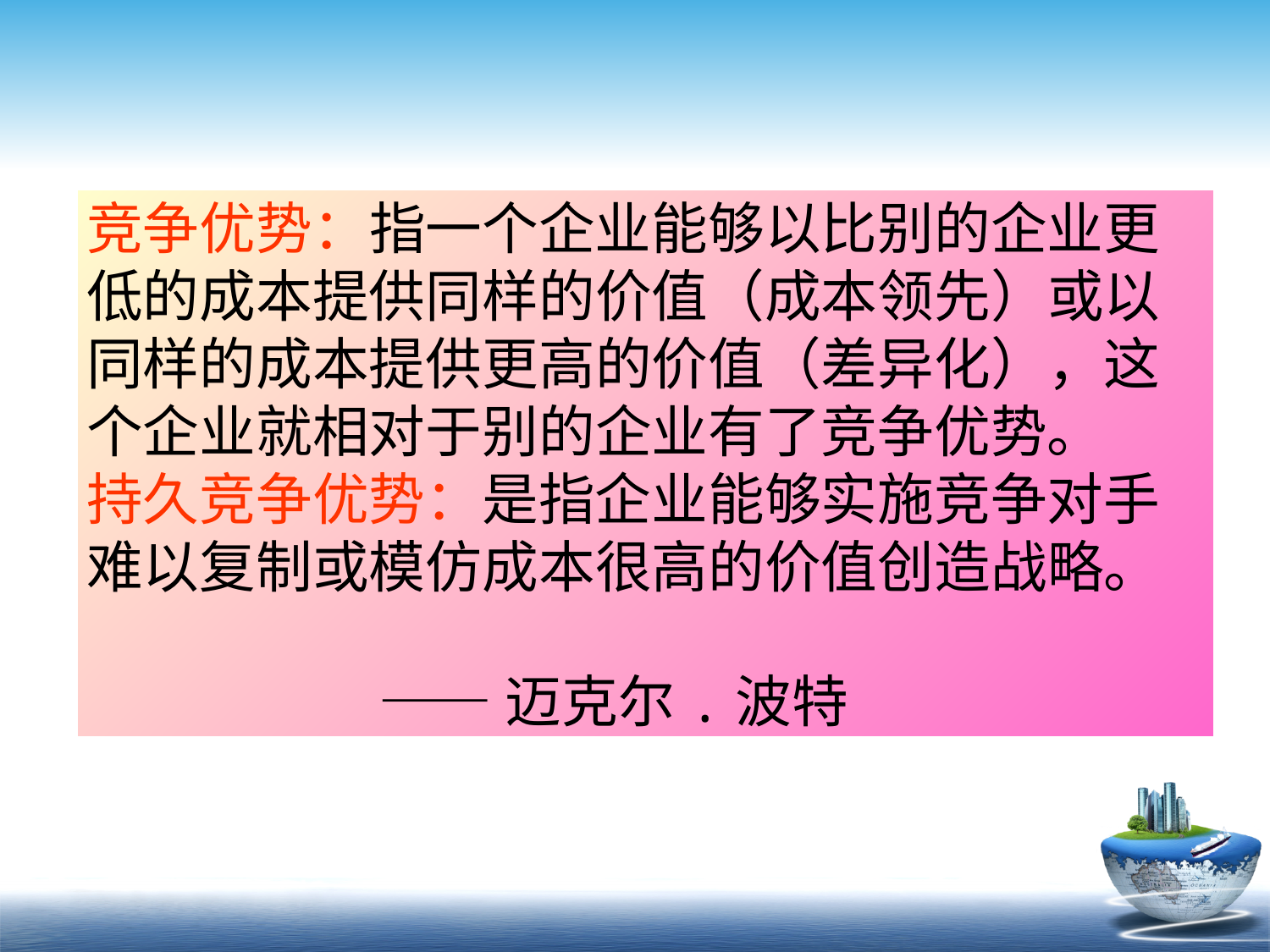

竞争优势：指一个企业能够以比别的企业更低的成本提供同样的价值（成本领先）或以同样的成本提供更高的价值（差异化），这个企业就相对于别的企业有了竞争优势。
持久竞争优势：是指企业能够实施竞争对手难以复制或模仿成本很高的价值创造战略。

                       ——迈克尔.波特